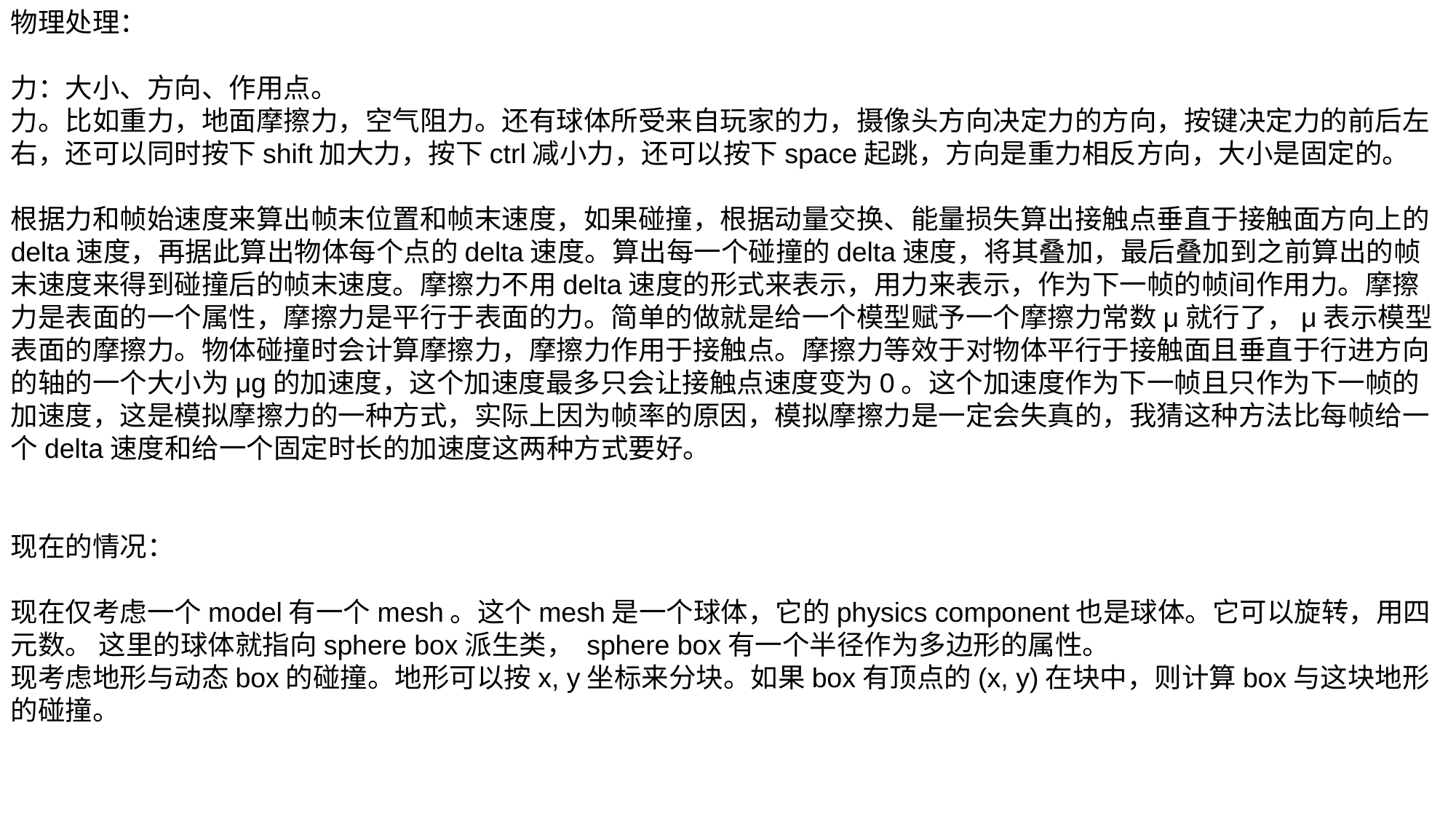

物理处理：

力：大小、方向、作用点。
力。比如重力，地面摩擦力，空气阻力。还有球体所受来自玩家的力，摄像头方向决定力的方向，按键决定力的前后左右，还可以同时按下shift加大力，按下ctrl减小力，还可以按下space起跳，方向是重力相反方向，大小是固定的。

根据力和帧始速度来算出帧末位置和帧末速度，如果碰撞，根据动量交换、能量损失算出接触点垂直于接触面方向上的delta速度，再据此算出物体每个点的delta速度。算出每一个碰撞的delta速度，将其叠加，最后叠加到之前算出的帧末速度来得到碰撞后的帧末速度。摩擦力不用delta速度的形式来表示，用力来表示，作为下一帧的帧间作用力。摩擦力是表面的一个属性，摩擦力是平行于表面的力。简单的做就是给一个模型赋予一个摩擦力常数μ就行了，μ表示模型表面的摩擦力。物体碰撞时会计算摩擦力，摩擦力作用于接触点。摩擦力等效于对物体平行于接触面且垂直于行进方向的轴的一个大小为μg的加速度，这个加速度最多只会让接触点速度变为0。这个加速度作为下一帧且只作为下一帧的加速度，这是模拟摩擦力的一种方式，实际上因为帧率的原因，模拟摩擦力是一定会失真的，我猜这种方法比每帧给一个delta速度和给一个固定时长的加速度这两种方式要好。

现在的情况：
现在仅考虑一个model有一个mesh。这个mesh是一个球体，它的physics component也是球体。它可以旋转，用四元数。 这里的球体就指向sphere box派生类， sphere box有一个半径作为多边形的属性。
现考虑地形与动态box的碰撞。地形可以按x, y坐标来分块。如果box有顶点的(x, y)在块中，则计算box与这块地形的碰撞。